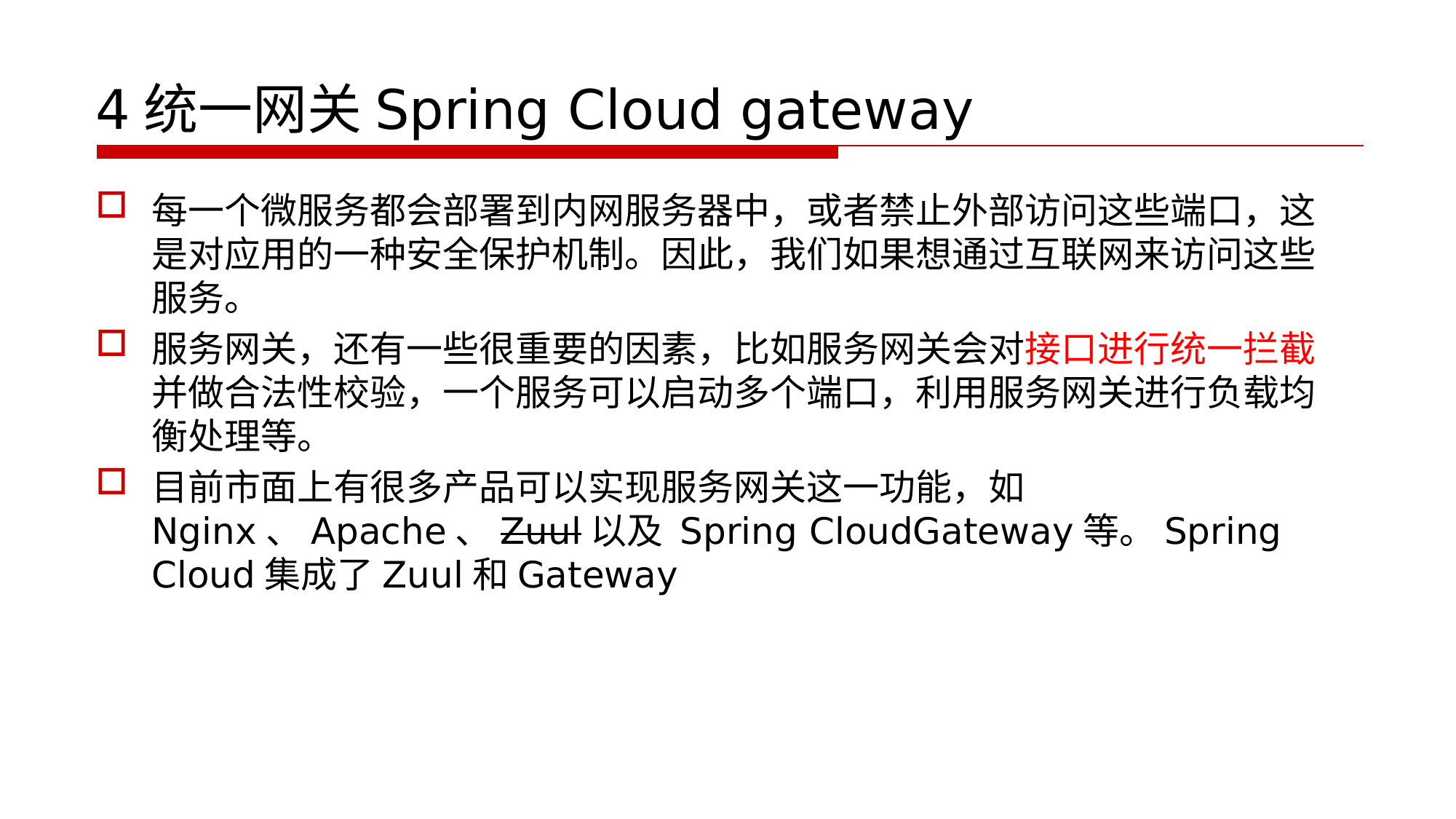

# 4统一网关Spring Cloud gateway
每一个微服务都会部署到内网服务器中，或者禁止外部访问这些端口，这是对应用的一种安全保护机制。因此，我们如果想通过互联网来访问这些服务。
服务网关，还有一些很重要的因素，比如服务网关会对接口进行统一拦截并做合法性校验，一个服务可以启动多个端口，利用服务网关进行负载均衡处理等。
目前市面上有很多产品可以实现服务网关这一功能，如 Nginx、Apache、Zuul以及 Spring CloudGateway等。Spring Cloud集成了Zuul和Gateway